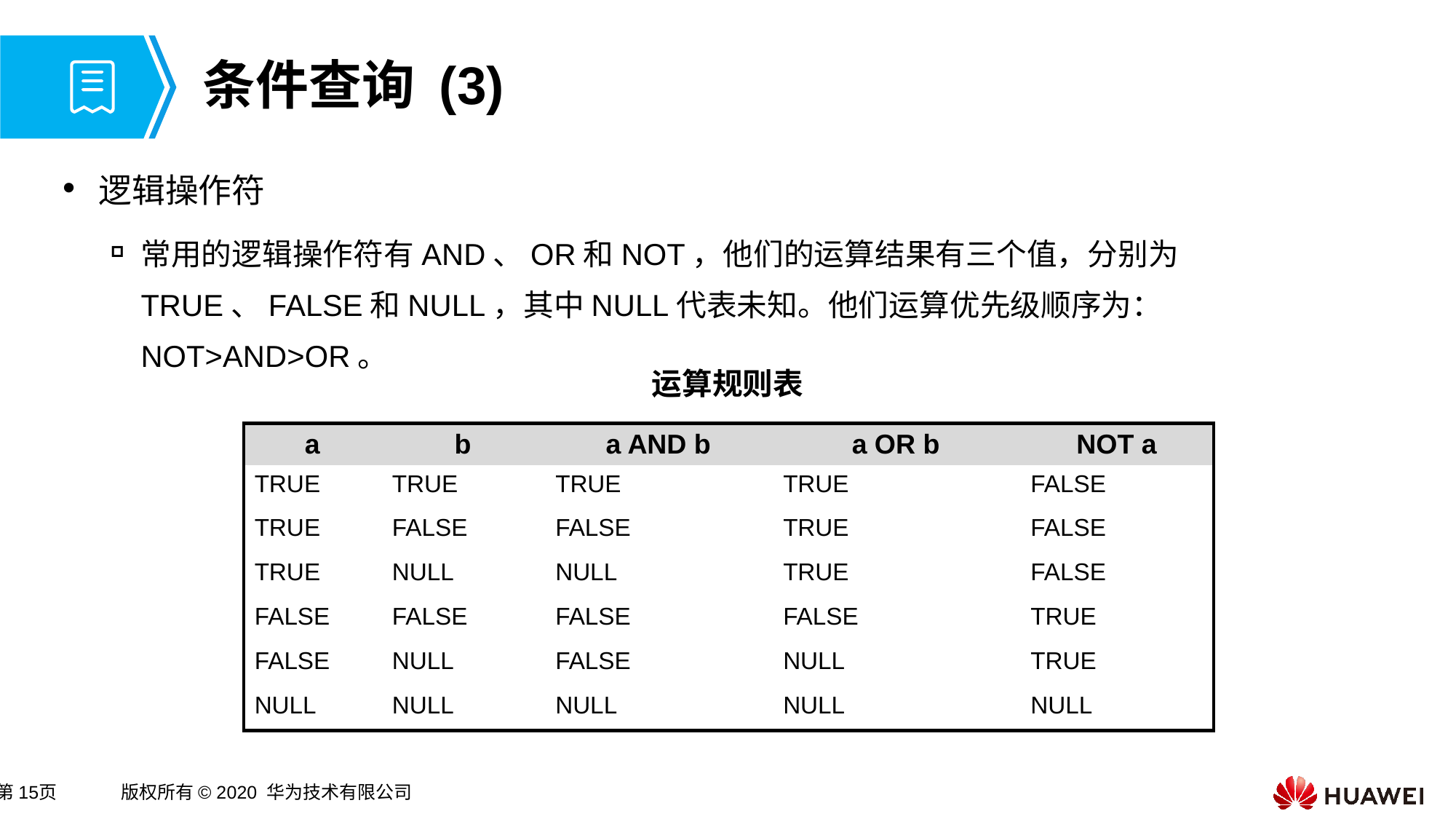

# 条件查询 (3)
逻辑操作符
常用的逻辑操作符有AND、OR和NOT，他们的运算结果有三个值，分别为TRUE、FALSE和NULL，其中NULL代表未知。他们运算优先级顺序为：NOT>AND>OR。

运算规则表
| a | b | a AND b | a OR b | NOT a |
| --- | --- | --- | --- | --- |
| TRUE | TRUE | TRUE | TRUE | FALSE |
| TRUE | FALSE | FALSE | TRUE | FALSE |
| TRUE | NULL | NULL | TRUE | FALSE |
| FALSE | FALSE | FALSE | FALSE | TRUE |
| FALSE | NULL | FALSE | NULL | TRUE |
| NULL | NULL | NULL | NULL | NULL |